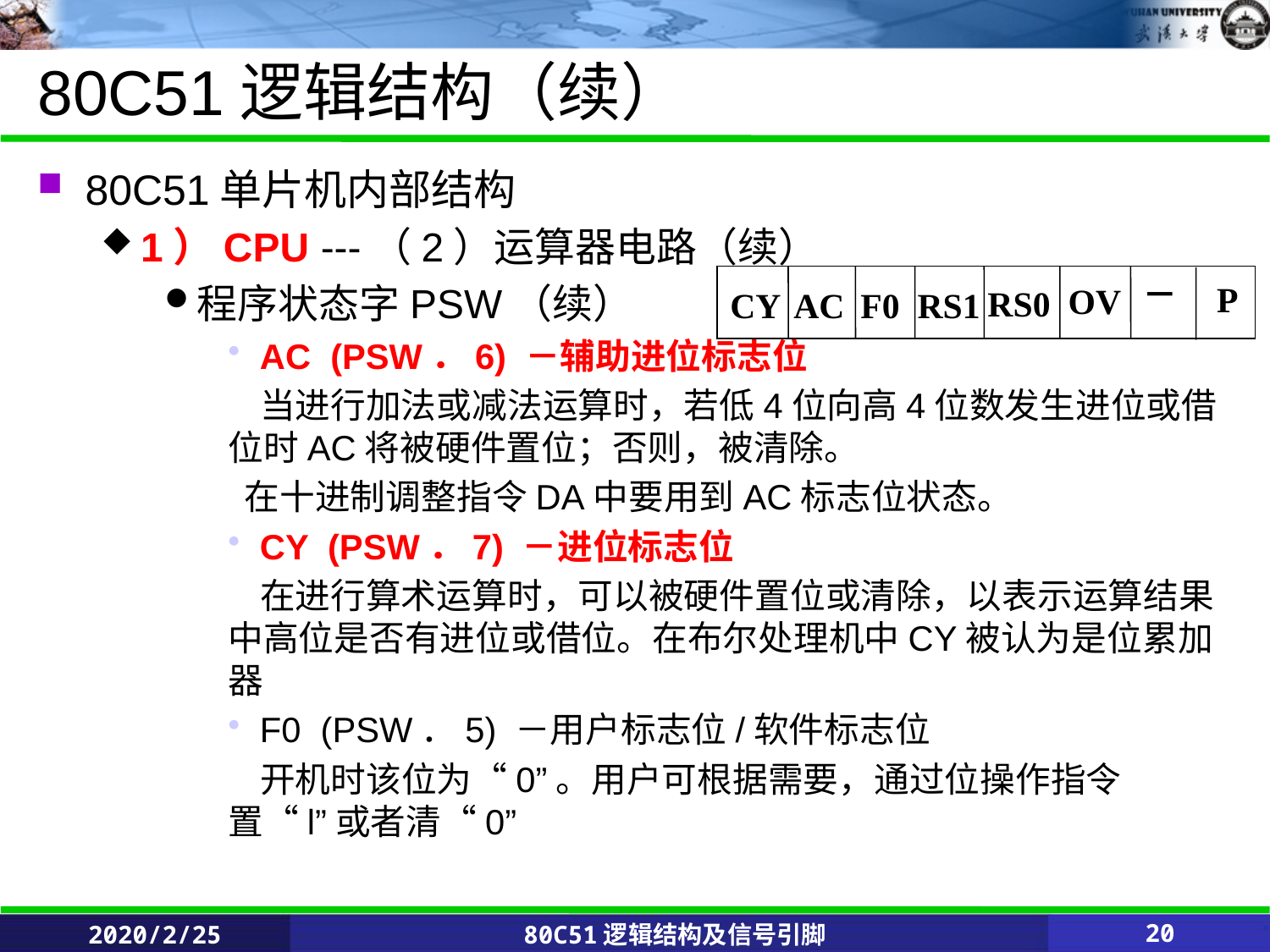

# 80C51逻辑结构（续）
80C51单片机内部结构
1）CPU ---（2）运算器电路（续）
程序状态字PSW（续）
AC  (PSW．6) －辅助进位标志位
   当进行加法或减法运算时，若低4位向高4位数发生进位或借位时AC将被硬件置位；否则，被清除。
 在十进制调整指令DA中要用到AC标志位状态。
CY  (PSW．7) －进位标志位
   在进行算术运算时，可以被硬件置位或清除，以表示运算结果中高位是否有进位或借位。在布尔处理机中CY被认为是位累加器
F0  (PSW．5) －用户标志位/软件标志位
   开机时该位为“0”。用户可根据需要，通过位操作指令置“l”或者清“0”

－

P
OV
RS0
CY
AC
F0
RS1
2020/2/25
80C51逻辑结构及信号引脚
20